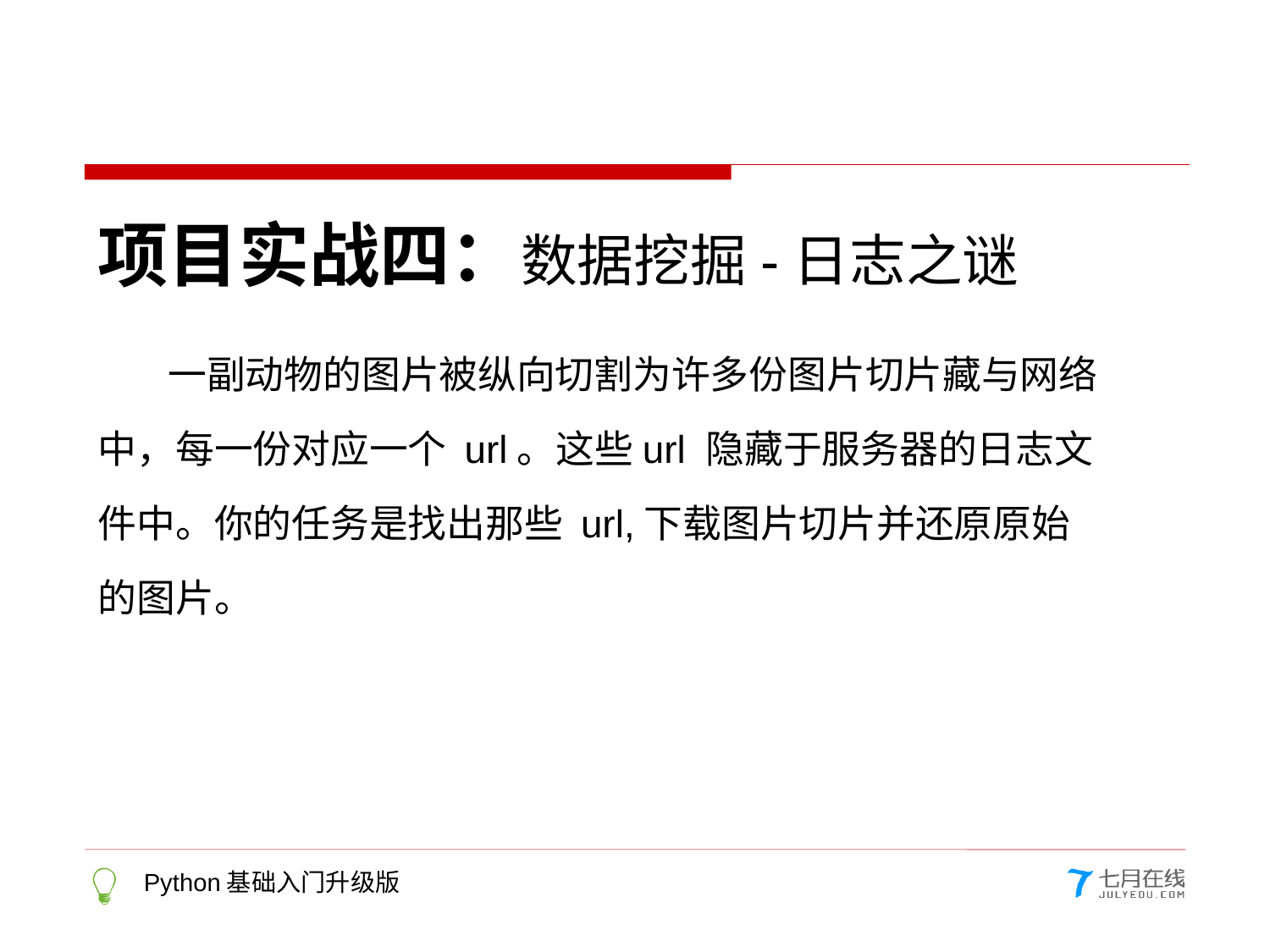

项目实战四：数据挖掘-日志之谜
       一副动物的图片被纵向切割为许多份图片切片藏与网络中，每一份对应一个 url。这些url 隐藏于服务器的日志文件中。你的任务是找出那些 url,下载图片切片并还原原始的图片。